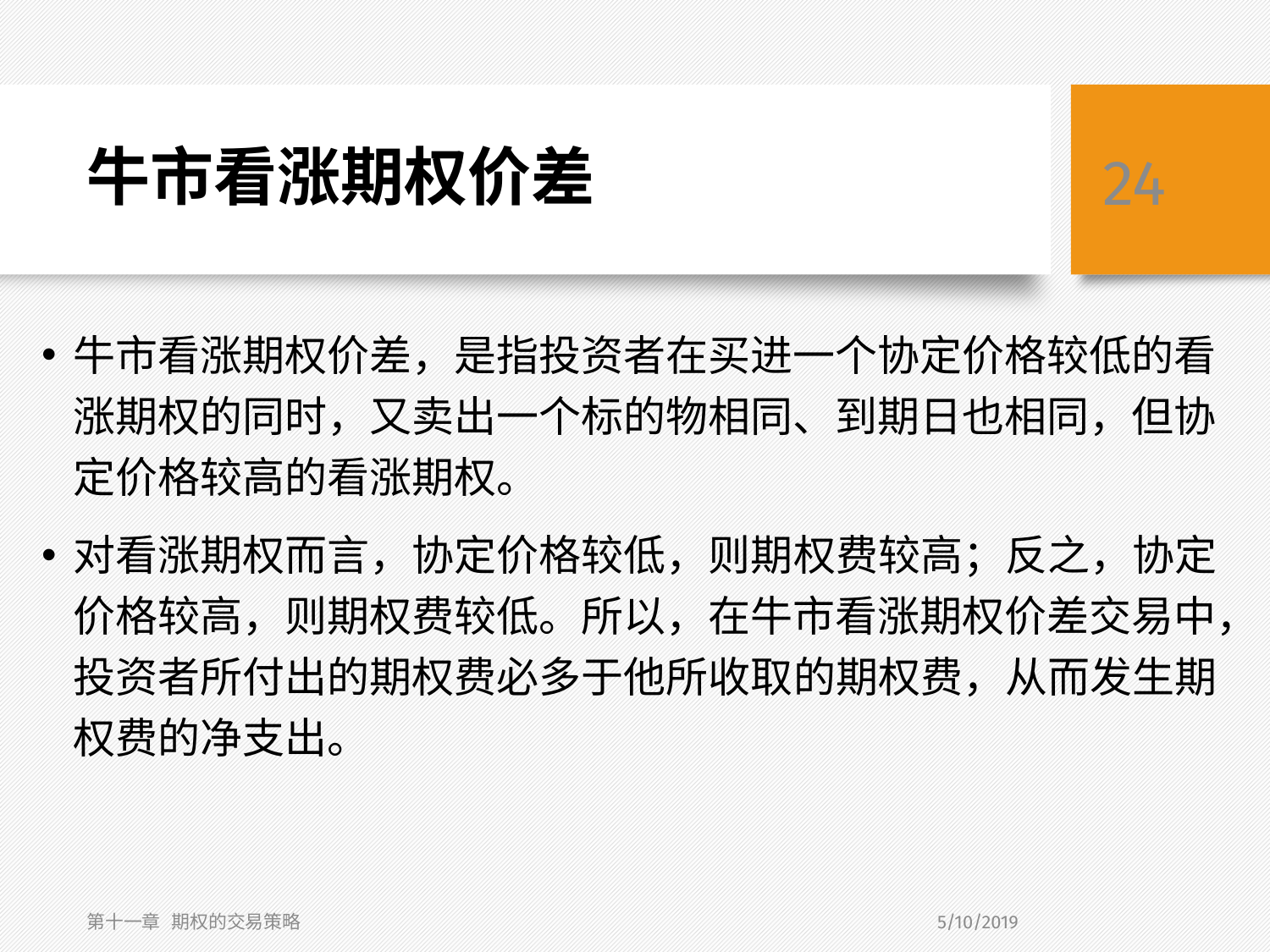

# 牛市看涨期权价差
24
牛市看涨期权价差，是指投资者在买进一个协定价格较低的看涨期权的同时，又卖出一个标的物相同、到期日也相同，但协定价格较高的看涨期权。
对看涨期权而言，协定价格较低，则期权费较高；反之，协定价格较高，则期权费较低。所以，在牛市看涨期权价差交易中，投资者所付出的期权费必多于他所收取的期权费，从而发生期权费的净支出。
5/10/2019
第十一章  期权的交易策略